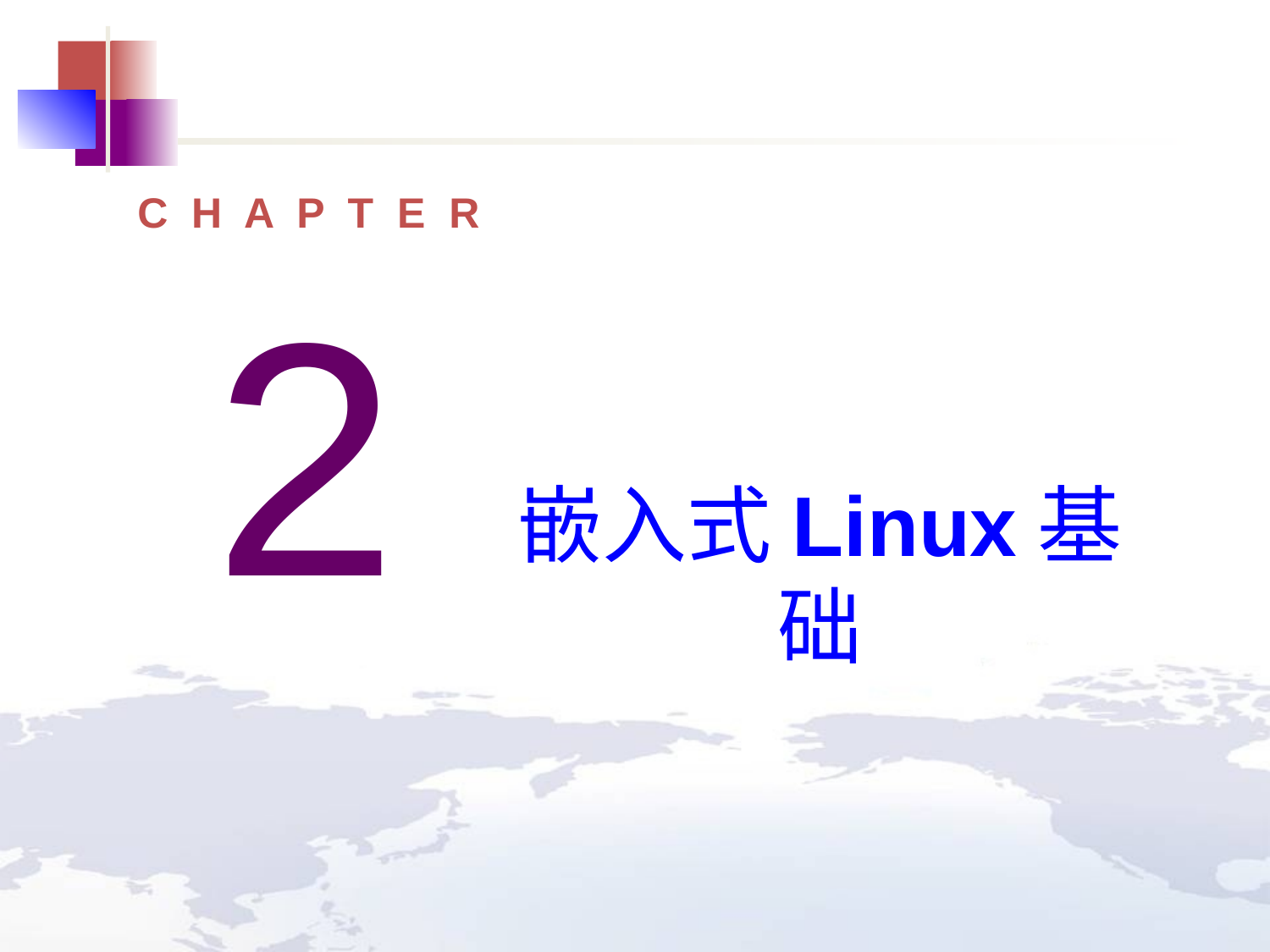

C  H  A  P  T  E  R
2
嵌入式Linux基础